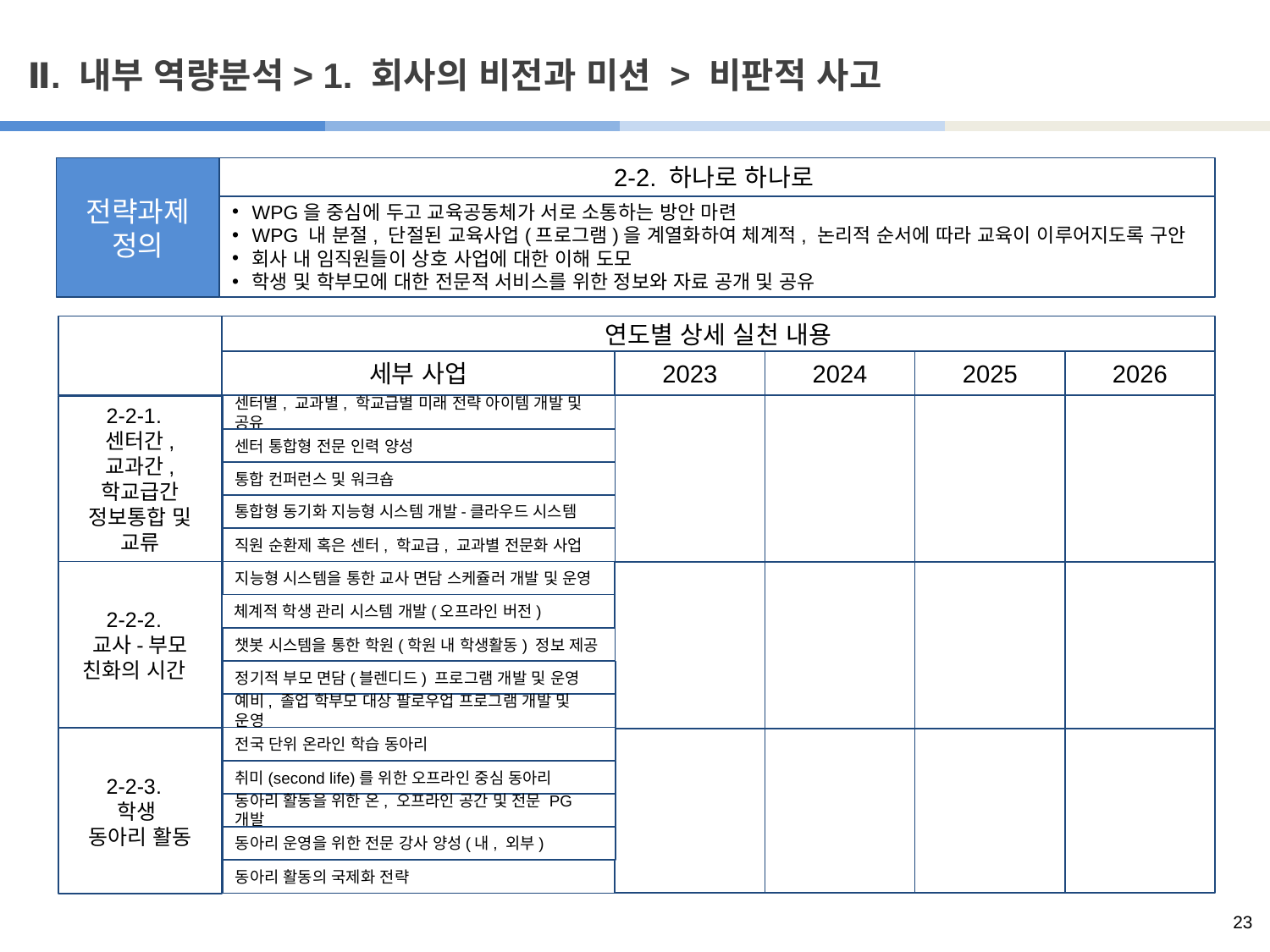

# Ⅱ. 내부 역량분석> 1. 회사의 비전과 미션 > 비판적 사고
2-2. 하나로 하나로
전략과제
정의
WPG을 중심에 두고 교육공동체가 서로 소통하는 방안 마련
WPG 내 분절, 단절된 교육사업(프로그램)을 계열화하여 체계적, 논리적 순서에 따라 교육이 이루어지도록 구안
회사 내 임직원들이 상호 사업에 대한 이해 도모
학생 및 학부모에 대한 전문적 서비스를 위한 정보와 자료 공개 및 공유

연도별 상세 실천 내용
세부 사업
2023
2024
2025
2026

2-2-1.
센터간, 교과간, 학교급간 정보통합 및 교류
센터별, 교과별, 학교급별 미래 전략 아이템 개발 및 공유
센터 통합형 전문 인력 양성
통합 컨퍼런스 및 워크숍
통합형 동기화 지능형 시스템 개발-클라우드 시스템
직원 순환제 혹은 센터, 학교급, 교과별 전문화 사업
지능형 시스템을 통한 교사 면담 스케쥴러 개발 및 운영
2-2-2.
교사-부모 친화의 시간

체계적 학생 관리 시스템 개발(오프라인 버전)
챗봇 시스템을 통한 학원(학원 내 학생활동) 정보 제공
정기적 부모 면담(블렌디드) 프로그램 개발 및 운영
예비, 졸업 학부모 대상 팔로우업 프로그램 개발 및 운영
전국 단위 온라인 학습 동아리
2-2-3.
학생
동아리 활동

취미(second life)를 위한 오프라인 중심 동아리
동아리 활동을 위한 온, 오프라인 공간 및 전문 PG 개발
동아리 운영을 위한 전문 강사 양성(내, 외부)
동아리 활동의 국제화 전략
23